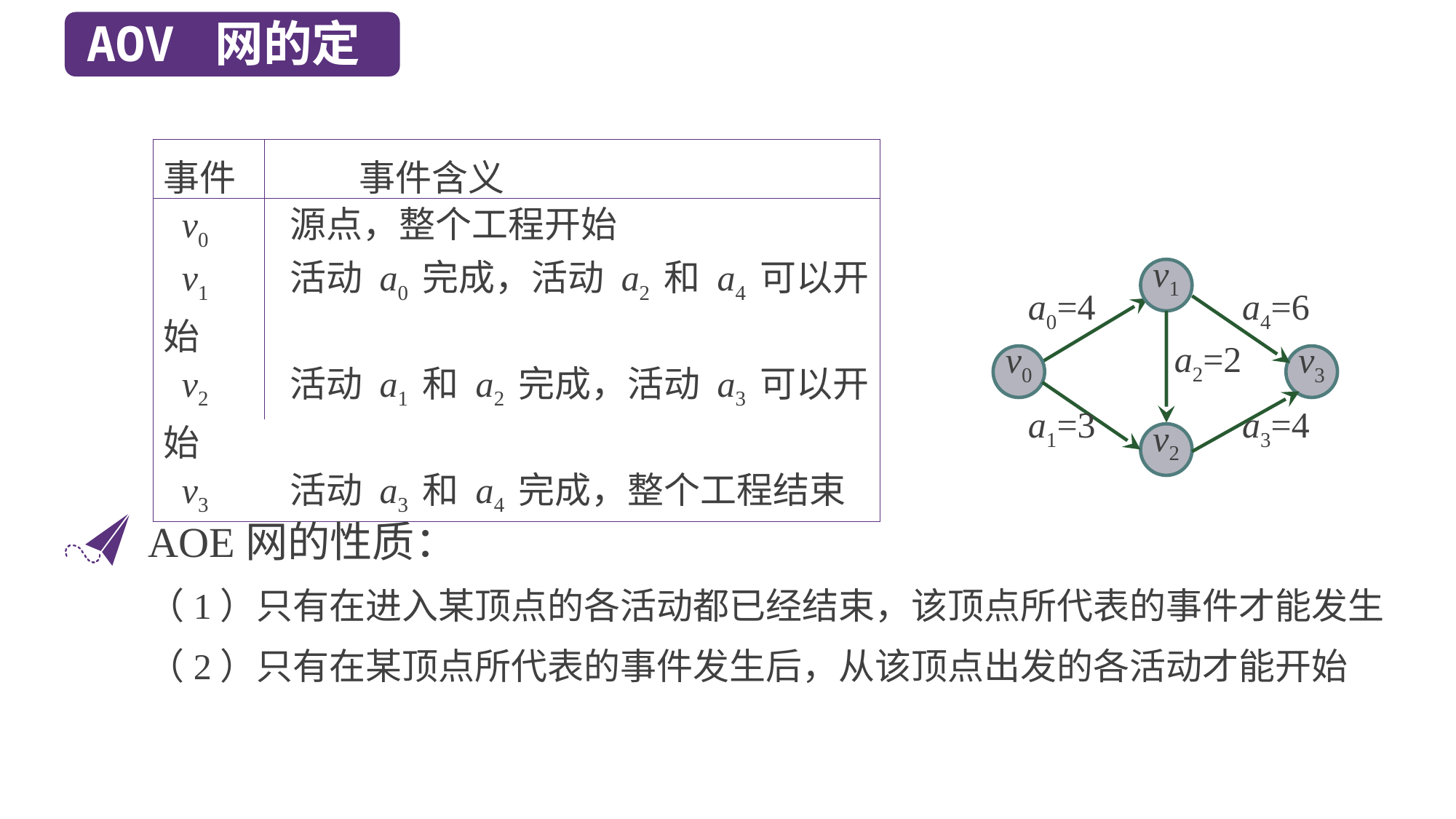

AOV 网的定义

事件               事件含义
  v0        源点，整个工程开始
  v1        活动 a0 完成，活动 a2 和 a4 可以开始
  v2        活动 a1 和 a2 完成，活动 a3 可以开始
  v3        活动 a3 和 a4 完成，整个工程结束
v1
a0=4
a4=6

a2=2
v0
v3

a1=3
a3=4
v2
AOE网的性质：
（1）只有在进入某顶点的各活动都已经结束，该顶点所代表的事件才能发生
（2）只有在某顶点所代表的事件发生后，从该顶点出发的各活动才能开始